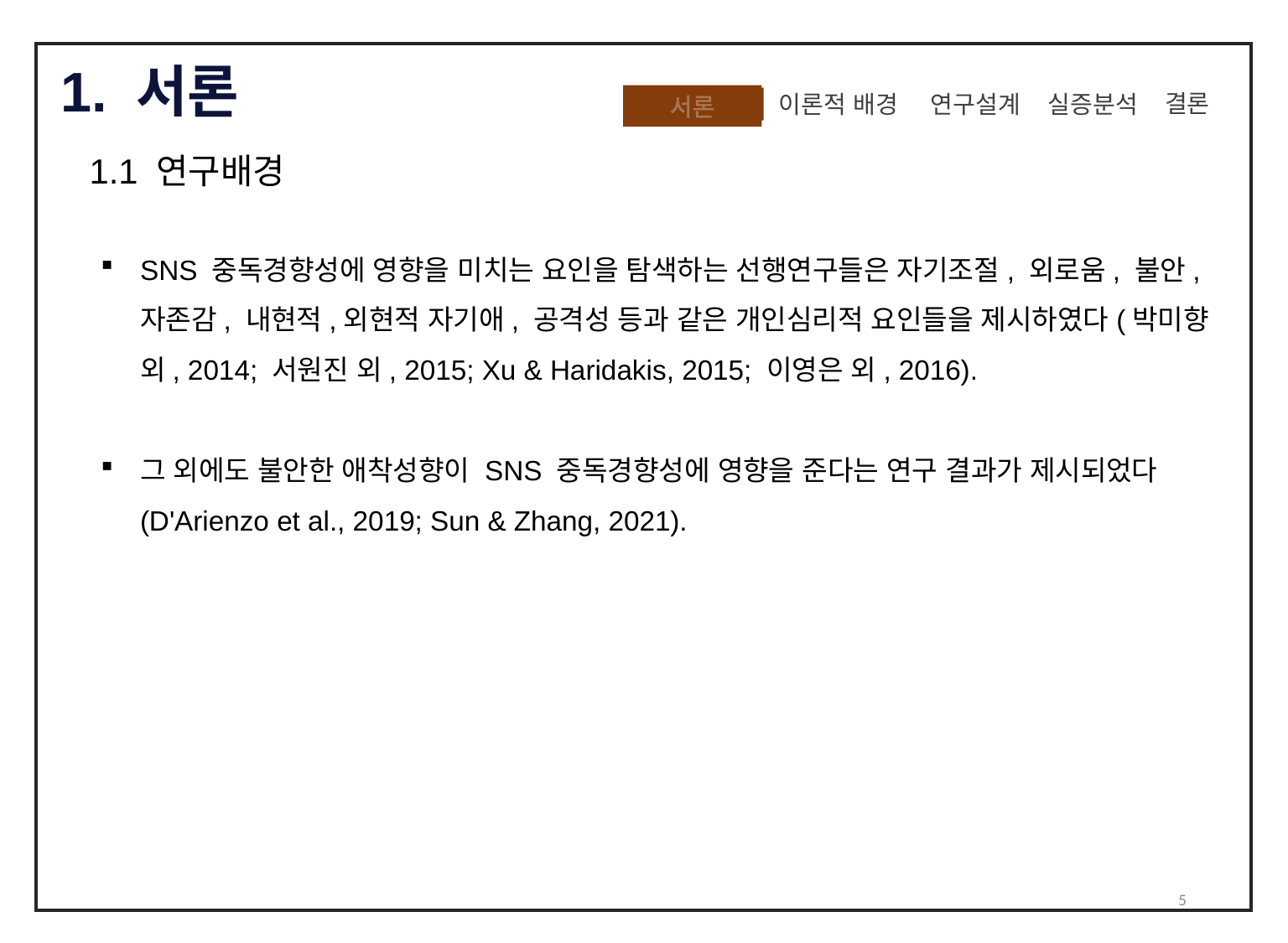

1. 서론
 결론
실증분석
이론적 배경
 연구설계
서론

1.1 연구배경

SNS 중독경향성에 영향을 미치는 요인을 탐색하는 선행연구들은 자기조절, 외로움, 불안, 자존감, 내현적,외현적 자기애, 공격성 등과 같은 개인심리적 요인들을 제시하였다(박미향 외, 2014; 서원진 외, 2015; Xu & Haridakis, 2015; 이영은 외, 2016).

그 외에도 불안한 애착성향이 SNS 중독경향성에 영향을 준다는 연구 결과가 제시되었다(D'Arienzo et al., 2019; Sun & Zhang, 2021).
5